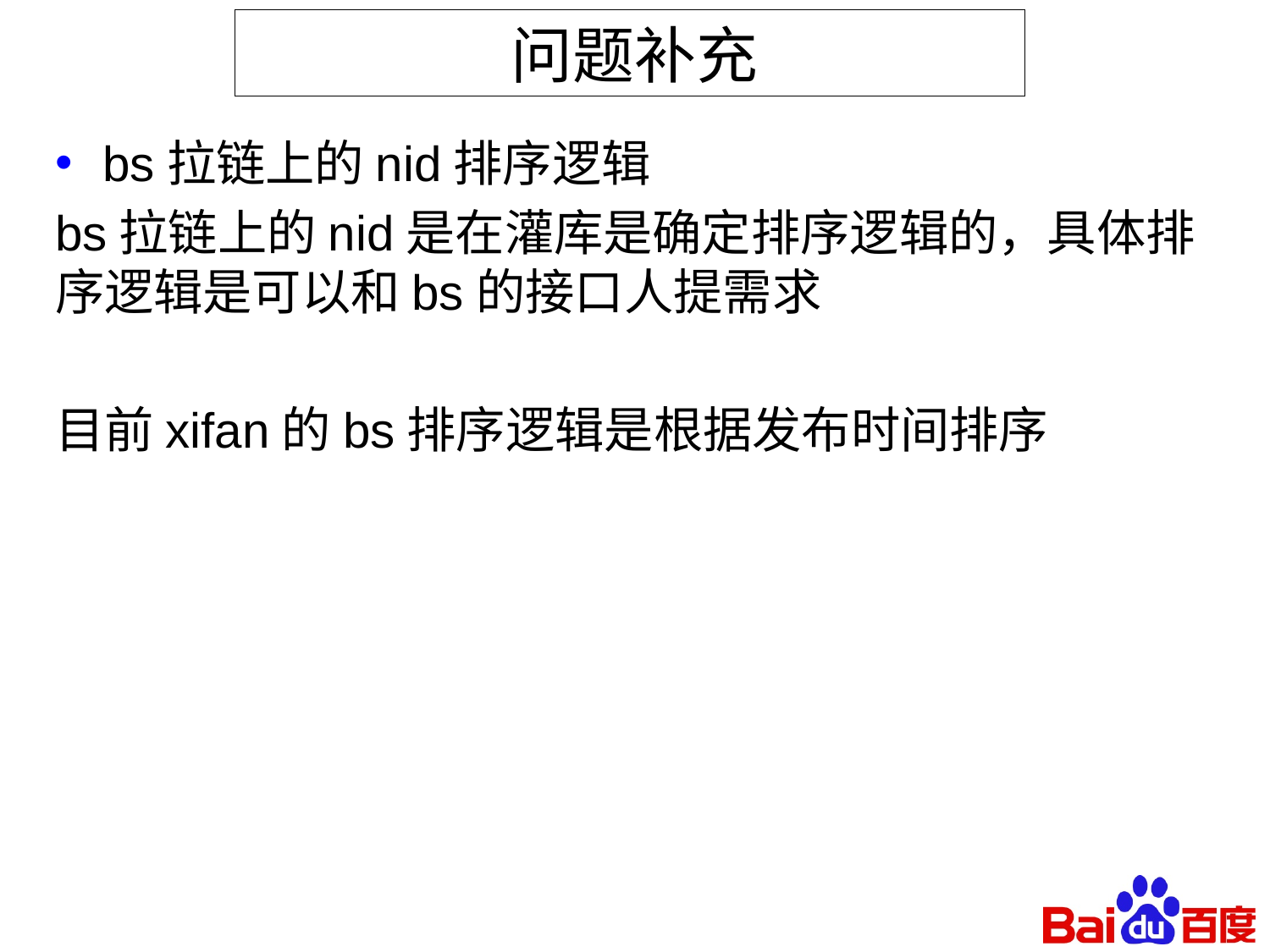

# 问题补充
bs拉链上的nid排序逻辑
bs拉链上的nid是在灌库是确定排序逻辑的，具体排序逻辑是可以和bs的接口人提需求

目前xifan的bs排序逻辑是根据发布时间排序